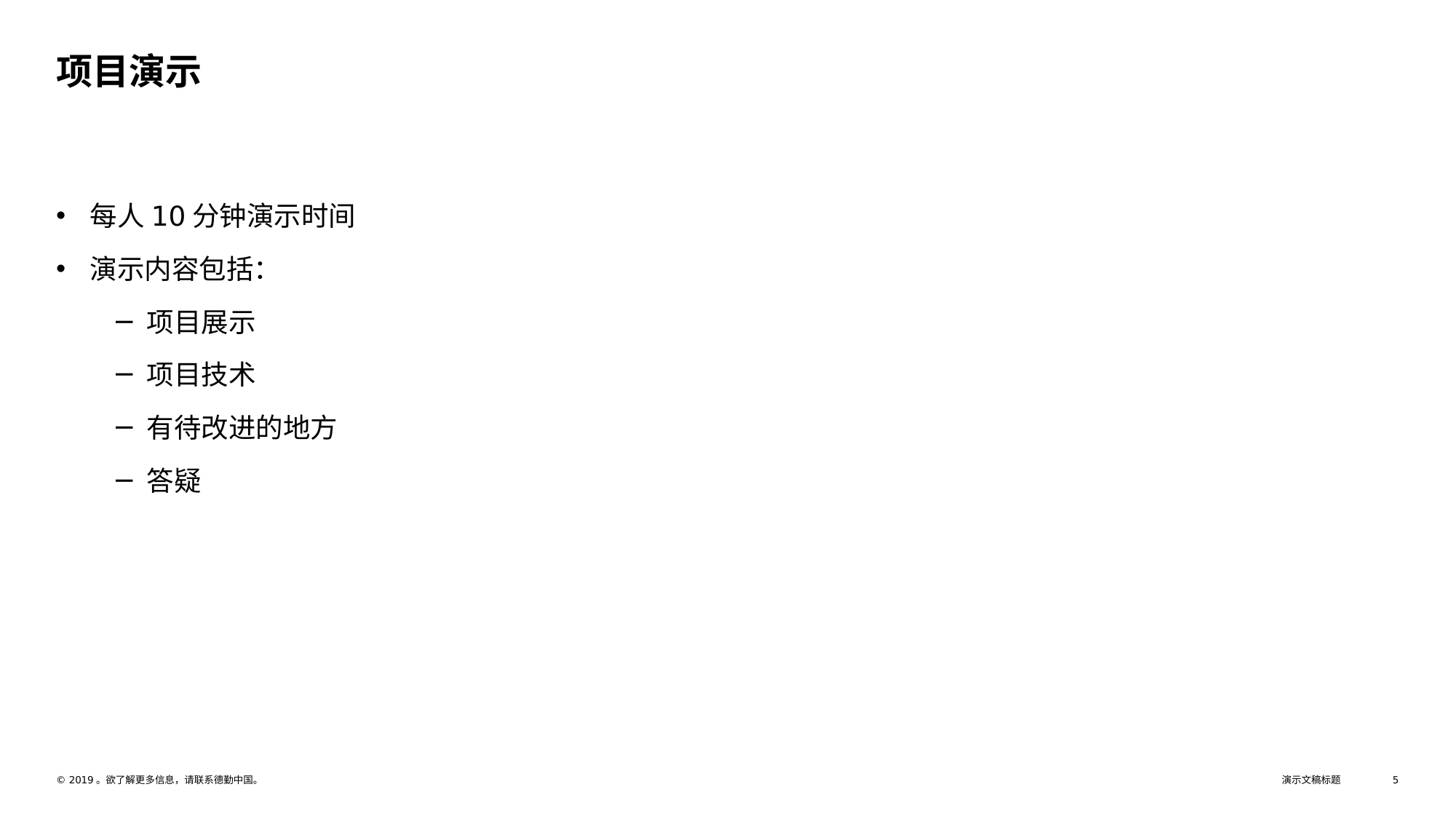

# 项目演示
每人10分钟演示时间
演示内容包括：
项目展示
项目技术
有待改进的地方
答疑